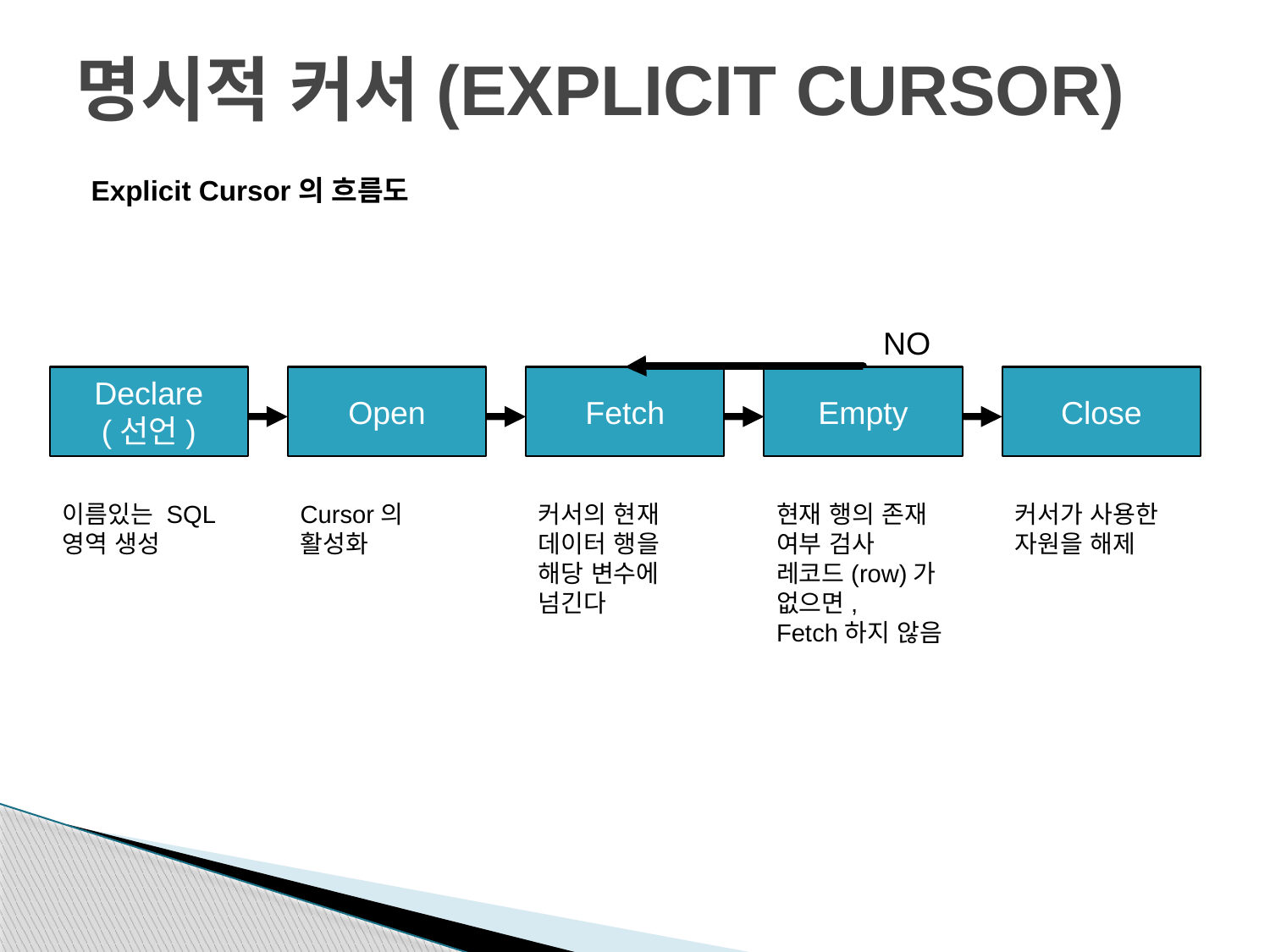

# 명시적 커서(EXPLICIT CURSOR)
Explicit Cursor의 흐름도

NO
Declare
(선언)
Open
Fetch
Empty
Close
커서가 사용한
자원을 해제
현재 행의 존재
여부 검사
레코드(row)가
없으면,
Fetch하지 않음
이름있는 SQL
영역 생성
Cursor의
활성화
커서의 현재
데이터 행을
해당 변수에
넘긴다